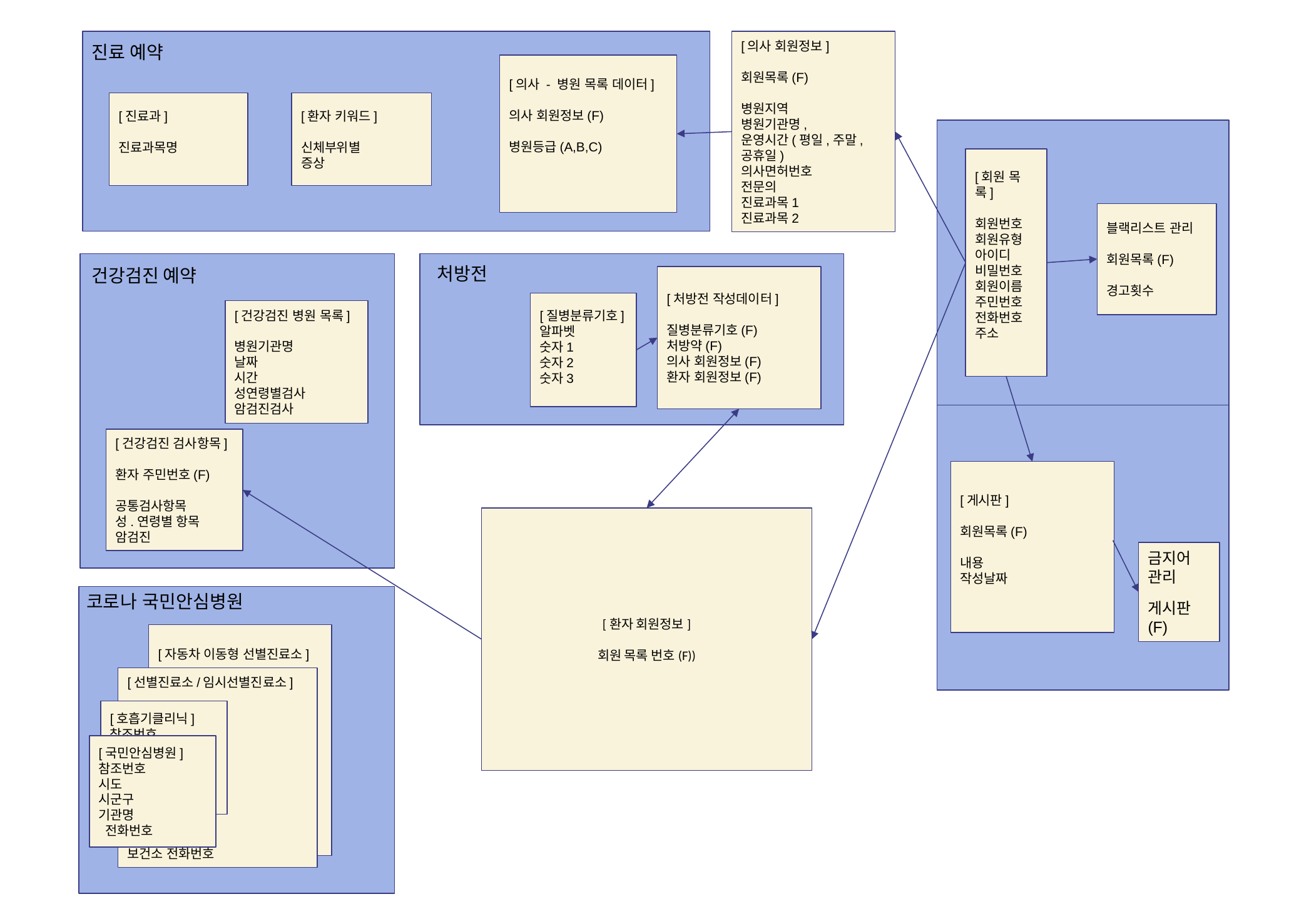

진료 예약

[의사 회원정보]

회원목록(F)

병원지역
병원기관명,
운영시간(평일,주말,공휴일)
의사면허번호
전문의
진료과목1
진료과목2

[의사 - 병원 목록 데이터]

의사 회원정보(F)

병원등급(A,B,C)

[진료과]

진료과목명

[환자 키워드]

신체부위별
증상

[회원 목록]

회원번호
회원유형
아이디
비밀번호
회원이름
주민번호
전화번호
주소

블랙리스트 관리

회원목록(F)

경고횟수
처방전

건강검진 예약
[처방전 작성데이터]

질병분류기호(F)
처방약(F)
의사 회원정보(F)
환자 회원정보(F)

[질병분류기호]
알파벳
숫자1
숫자2
숫자3

[건강검진 병원 목록]

병원기관명
날짜
시간
성연령별검사
암검진검사
[건강검진 검사항목]

환자 주민번호(F)

공통검사항목
성.연령별 항목
암검진

[게시판]

회원목록(F)

내용
작성날짜

[환자 회원정보]

회원 목록 번호(F))
금지어   관리

게시판(F)
코로나 국민안심병원

[자동차 이동형 선별진료소]

참조번호
시도
시군구
기관명
주소
운영시간
전화번호
관할 보건소
 보건소 전화번호
[선별진료소/임시선별진료소]

참조번호
시도
시군구
기관명
신속항원검사
주소
운영시간
전화번호
관할 보건소
보건소 전화번호
[호흡기클리닉]
참조번호
시도시군구
기관명
운영시간
전화번호
[국민안심병원]
참조번호
시도
시군구
기관명
 전화번호